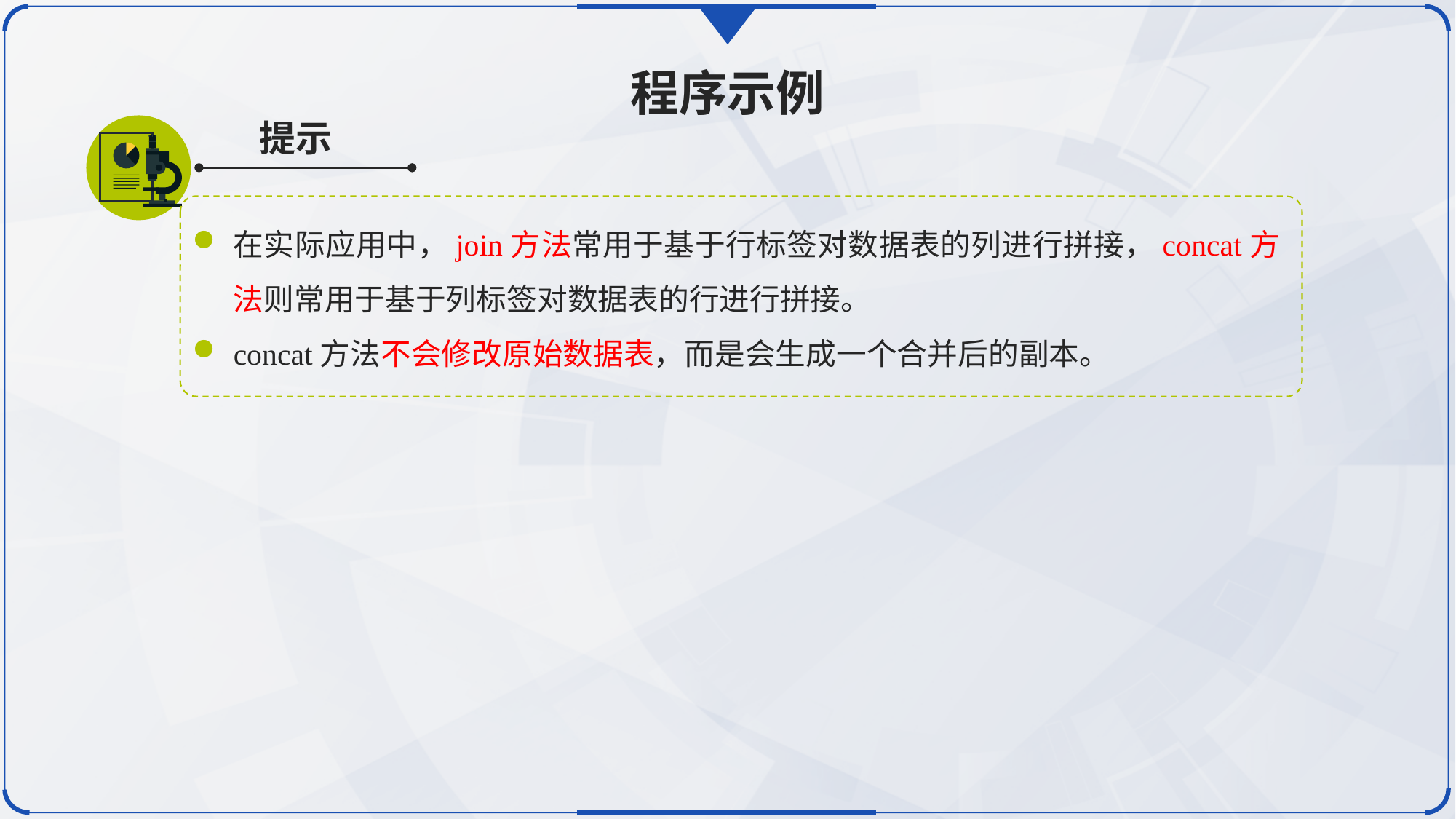

程序示例
提示

在实际应用中，join方法常用于基于行标签对数据表的列进行拼接，concat方法则常用于基于列标签对数据表的行进行拼接。
concat方法不会修改原始数据表，而是会生成一个合并后的副本。